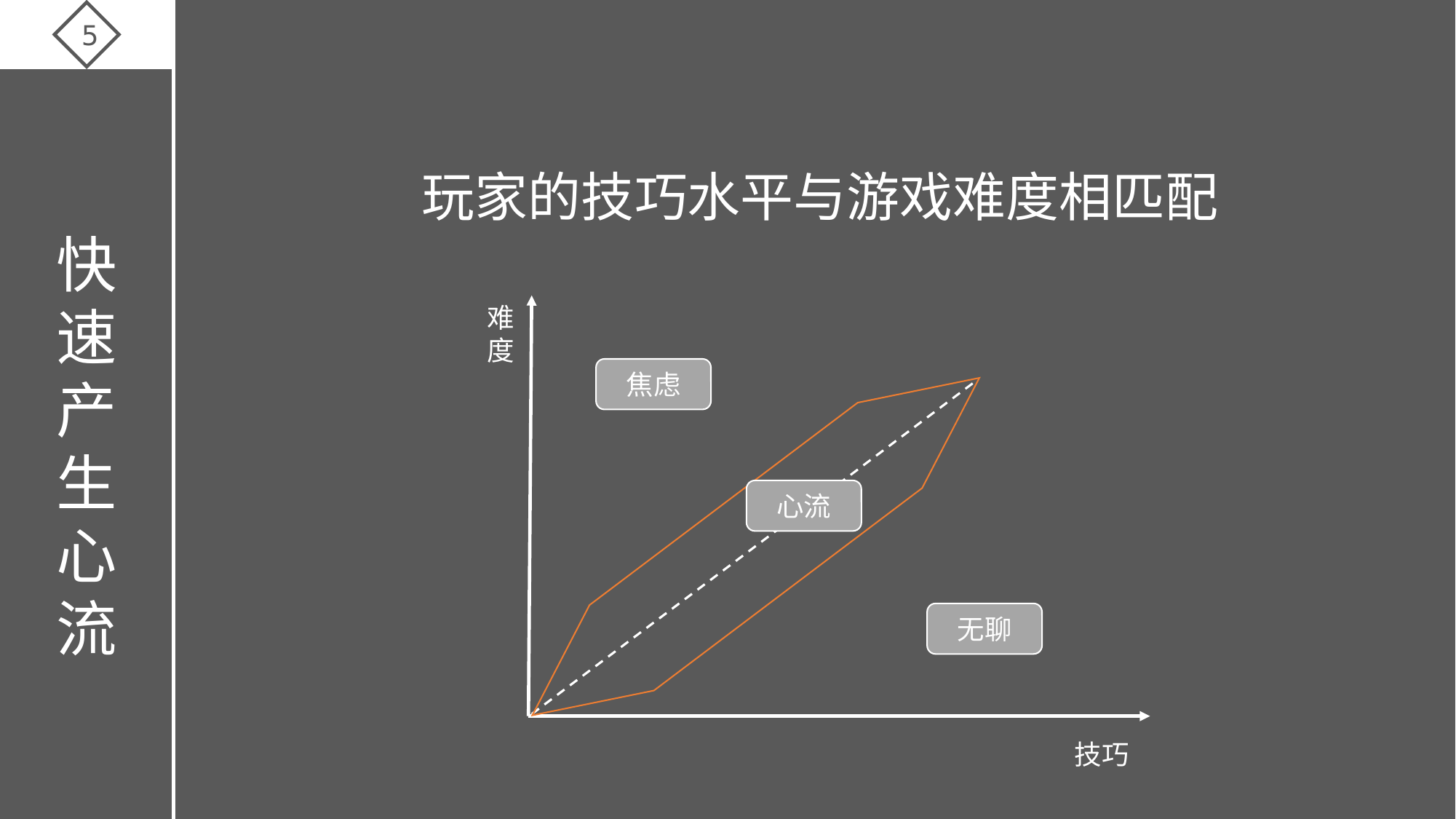

5
玩家的技巧水平与游戏难度相匹配
快速产生心流
难
度
焦虑
心流

无聊
技巧